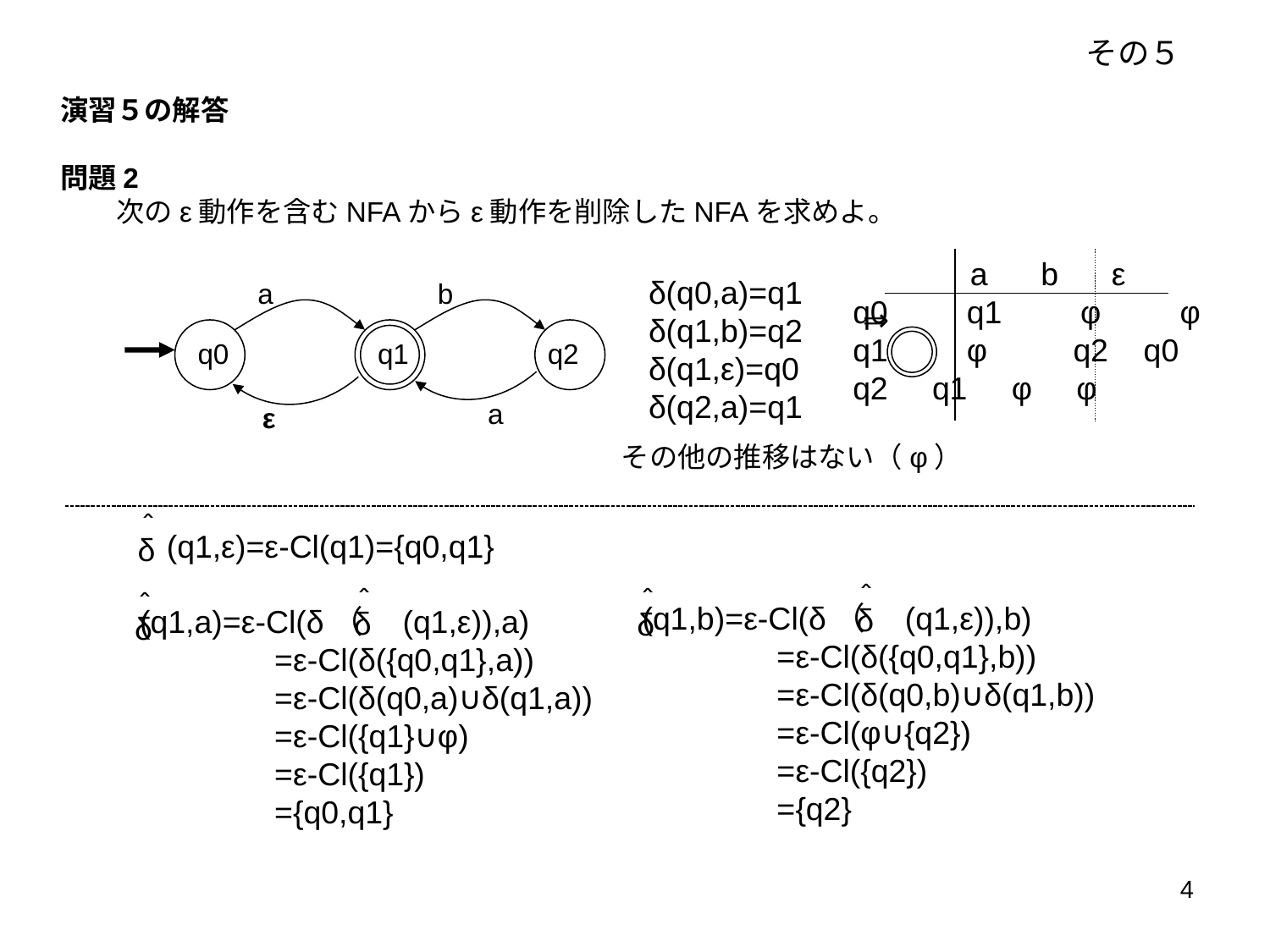

その５
演習５の解答

問題2
　　次のε動作を含むNFAからε動作を削除したNFAを求めよ。

　　　  a      b      ε
q0　　q1　　φ　　φ
q1　　φ　　 q2    q0
q2     q1     φ     φ
δ(q0,a)=q1
δ(q1,b)=q2
δ(q1,ε)=q0
δ(q2,a)=q1
a
b

q0
q1

q2

a
ε
⇒

その他の推移はない（φ）
＾
δ
　(q1,ε)=ε-Cl(q1)={q0,q1}
＾
δ
＾
δ
＾
δ
＾
δ
(q1,b)=ε-Cl(δ（　(q1,ε)),b)
　　　　=ε-Cl(δ({q0,q1},b))
　　　　=ε-Cl(δ(q0,b)∪δ(q1,b))
　　　　=ε-Cl(φ∪{q2})
　　　　=ε-Cl({q2})
　　　　={q2}
(q1,a)=ε-Cl(δ（　(q1,ε)),a)
　　　　=ε-Cl(δ({q0,q1},a))
　　　　=ε-Cl(δ(q0,a)∪δ(q1,a))
　　　　=ε-Cl({q1}∪φ)
　　　　=ε-Cl({q1})
　　　　={q0,q1}
4